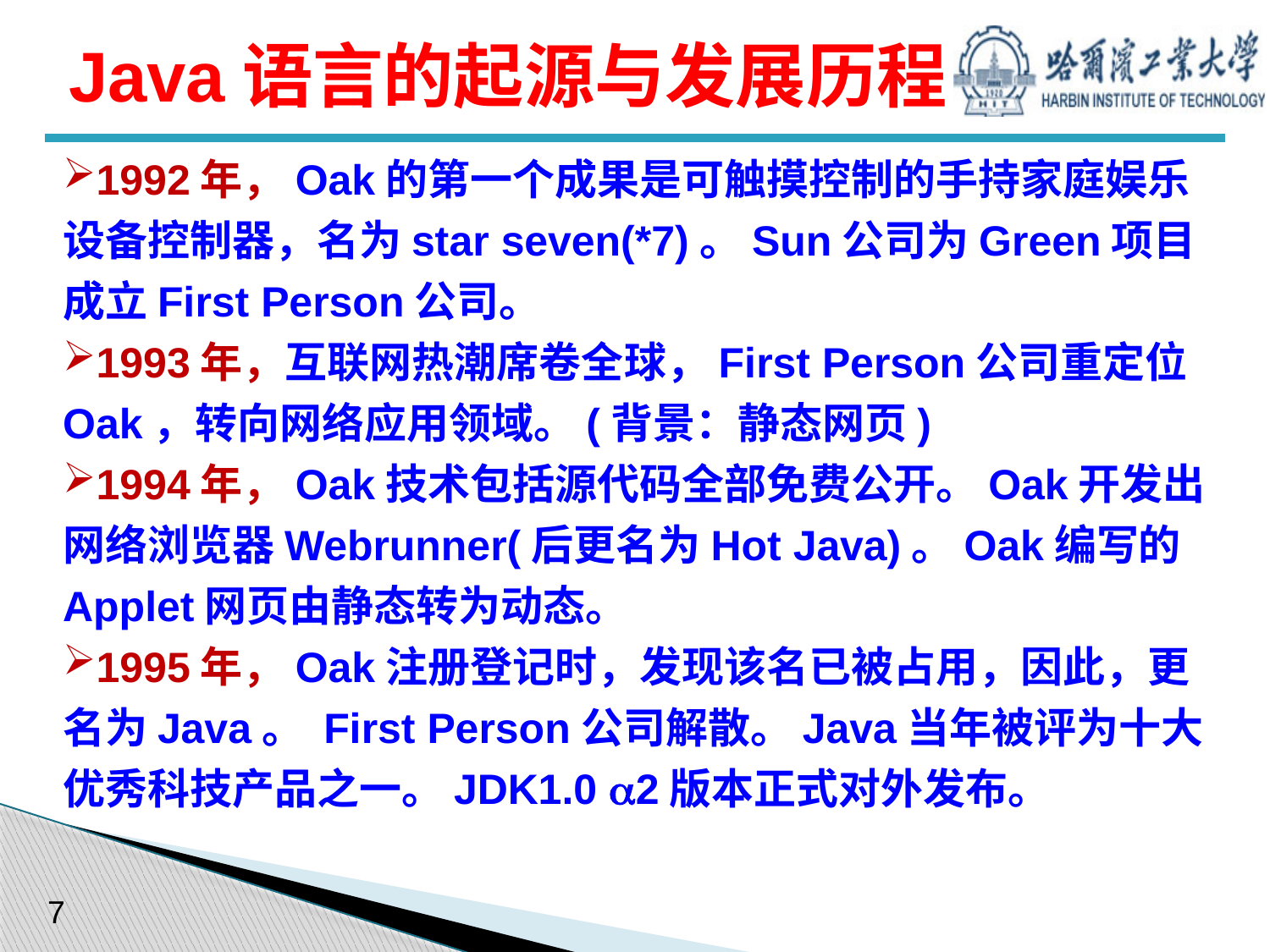

# Java语言的起源与发展历程
1992年，Oak的第一个成果是可触摸控制的手持家庭娱乐设备控制器，名为star seven(*7)。Sun公司为Green项目成立First Person公司。
1993年，互联网热潮席卷全球，First Person公司重定位Oak，转向网络应用领域。(背景：静态网页)
1994年，Oak技术包括源代码全部免费公开。Oak开发出网络浏览器Webrunner(后更名为Hot Java)。Oak编写的Applet网页由静态转为动态。
1995年，Oak注册登记时，发现该名已被占用，因此，更名为Java。 First Person公司解散。Java当年被评为十大优秀科技产品之一。JDK1.0 α2版本正式对外发布。